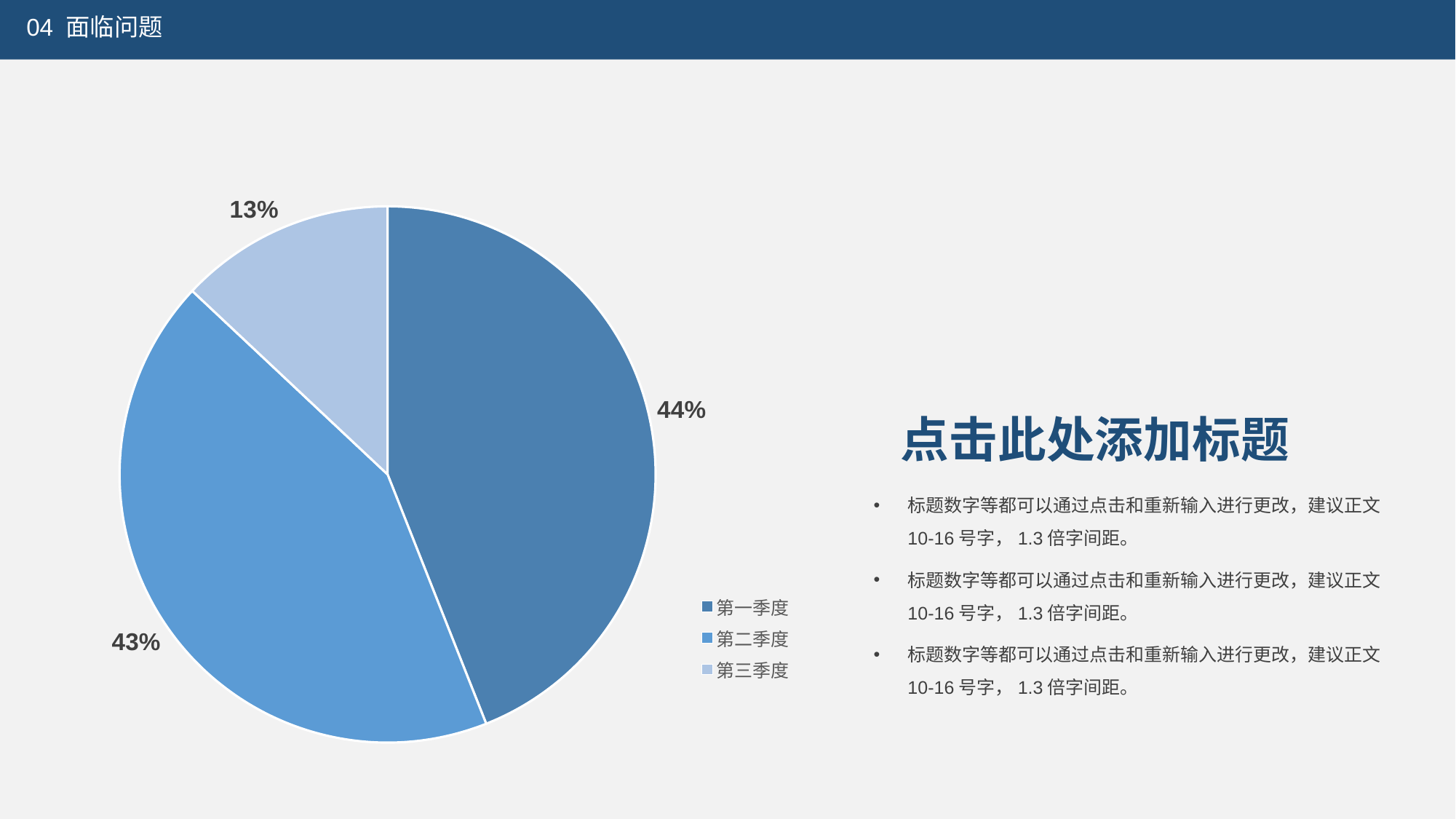

04 面临问题

### Chart

| Category | 销售额 |
|---|---|
| 第一季度 | 0.44 |
| 第二季度 | 0.43000000000000005 |
| 第三季度 | 0.13 |
点击此处添加标题
标题数字等都可以通过点击和重新输入进行更改，建议正文10-16号字，1.3倍字间距。
标题数字等都可以通过点击和重新输入进行更改，建议正文10-16号字，1.3倍字间距。
标题数字等都可以通过点击和重新输入进行更改，建议正文10-16号字，1.3倍字间距。